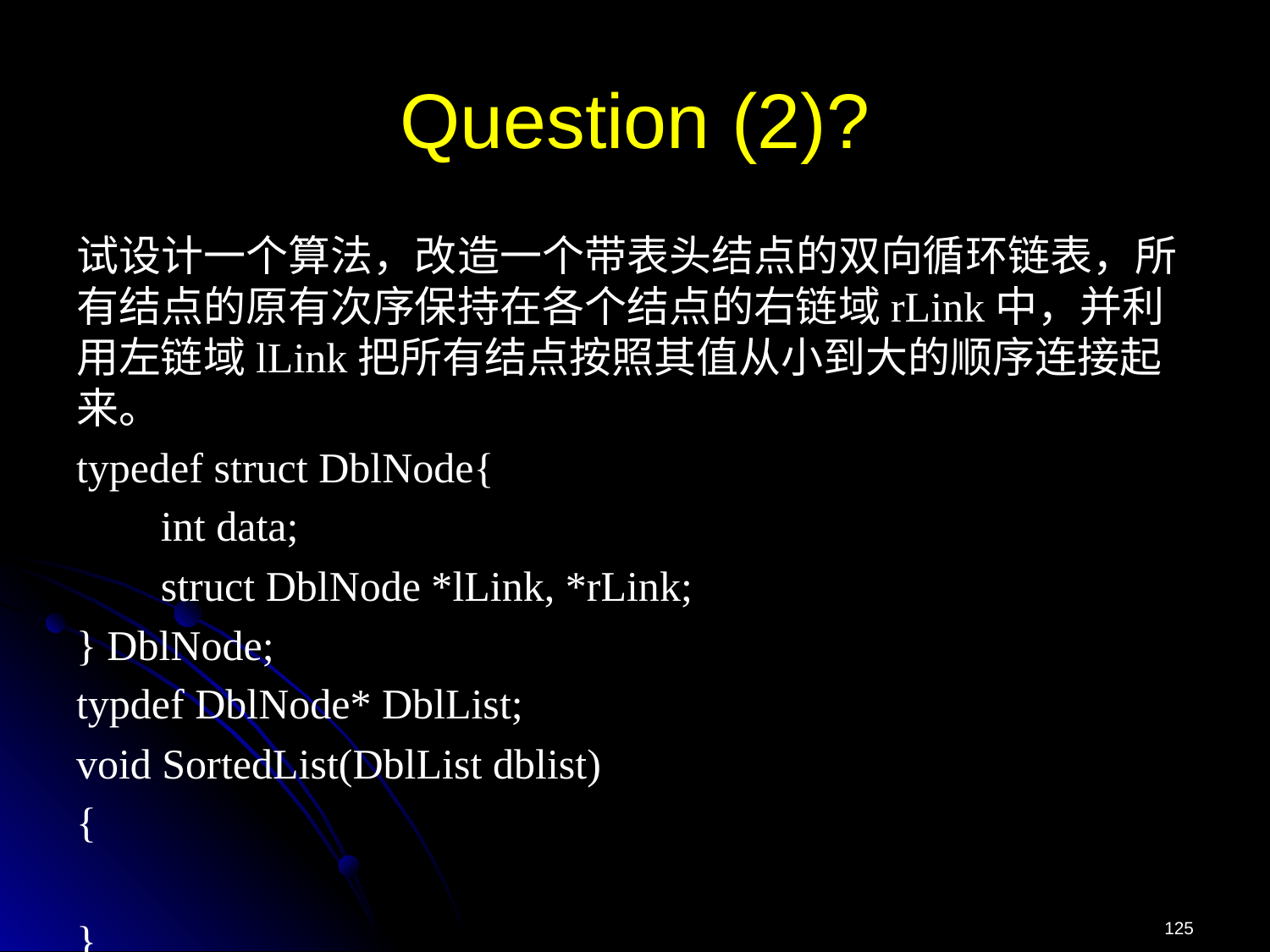

# Question (2)?
试设计一个算法，改造一个带表头结点的双向循环链表，所有结点的原有次序保持在各个结点的右链域rLink中，并利用左链域lLink把所有结点按照其值从小到大的顺序连接起来。
typedef struct DblNode{
        int data;
        struct DblNode *lLink, *rLink;
} DblNode;
typdef DblNode* DblList;
void SortedList(DblList dblist)
{

}

125